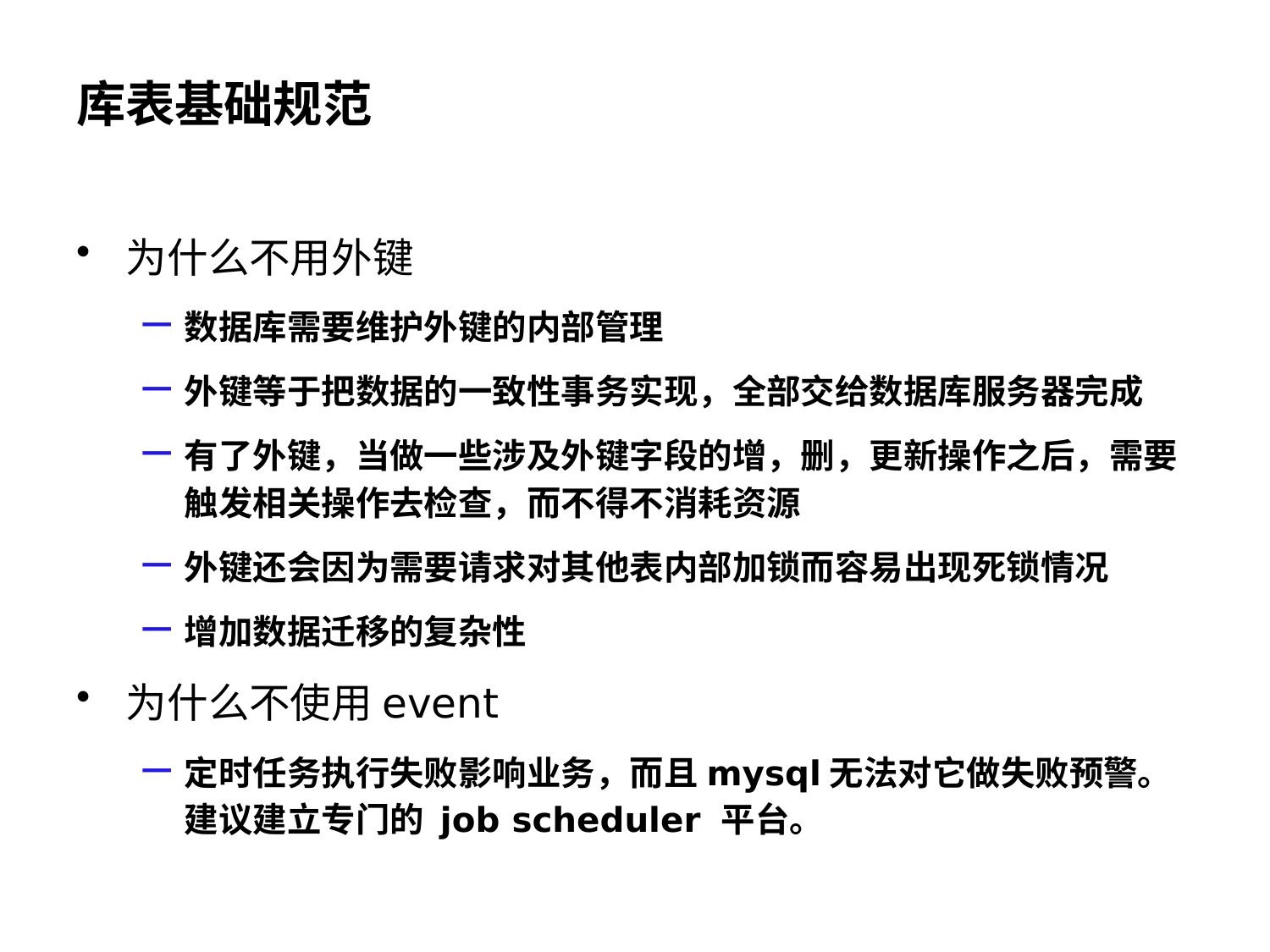

# 库表基础规范
为什么不用外键
数据库需要维护外键的内部管理
外键等于把数据的一致性事务实现，全部交给数据库服务器完成
有了外键，当做一些涉及外键字段的增，删，更新操作之后，需要触发相关操作去检查，而不得不消耗资源
外键还会因为需要请求对其他表内部加锁而容易出现死锁情况
增加数据迁移的复杂性
为什么不使用event
定时任务执行失败影响业务，而且mysql无法对它做失败预警。建议建立专门的 job scheduler 平台。